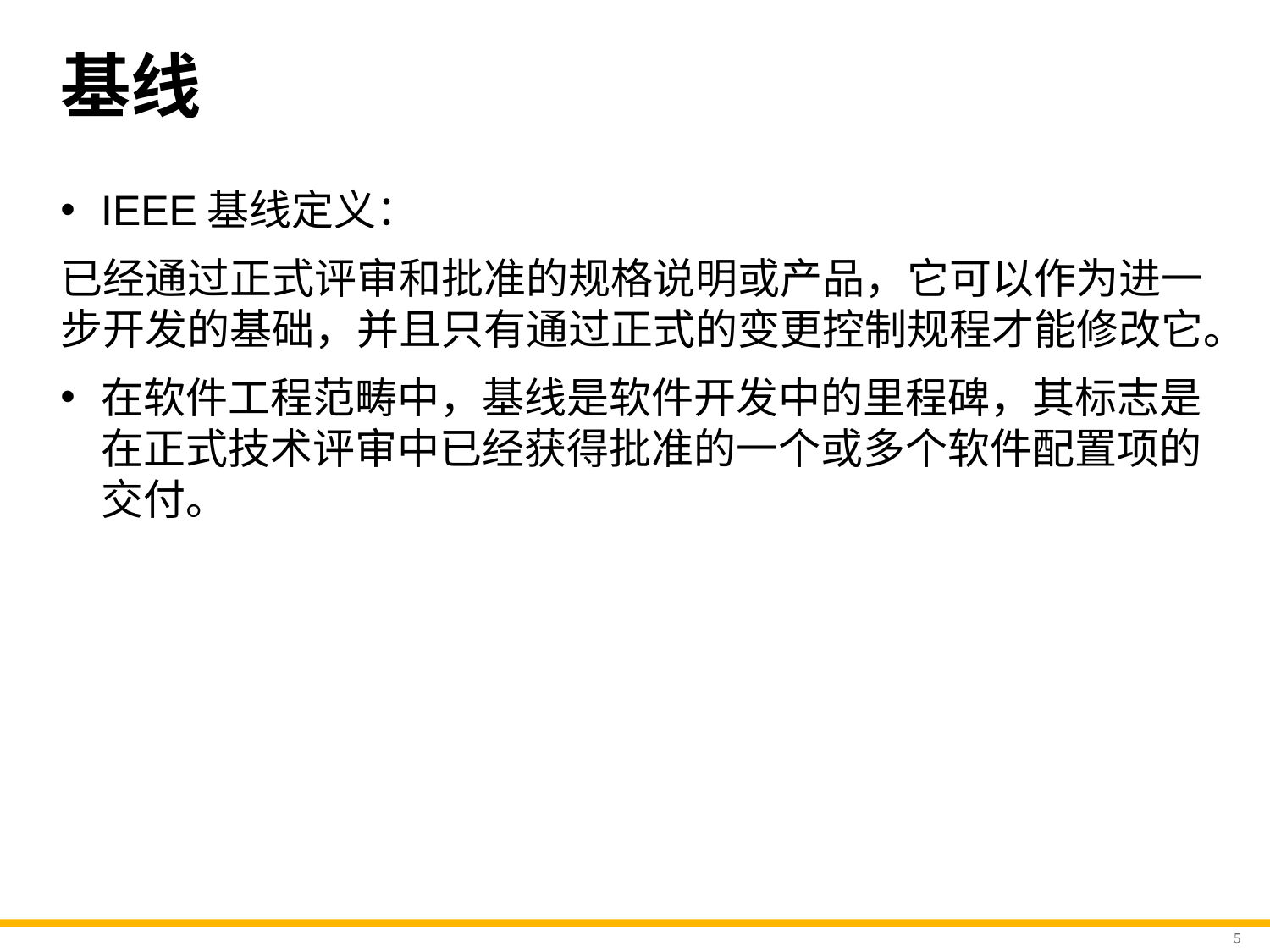

# 基线
IEEE基线定义：
已经通过正式评审和批准的规格说明或产品，它可以作为进一步开发的基础，并且只有通过正式的变更控制规程才能修改它。
在软件工程范畴中，基线是软件开发中的里程碑，其标志是在正式技术评审中已经获得批准的一个或多个软件配置项的交付。
5